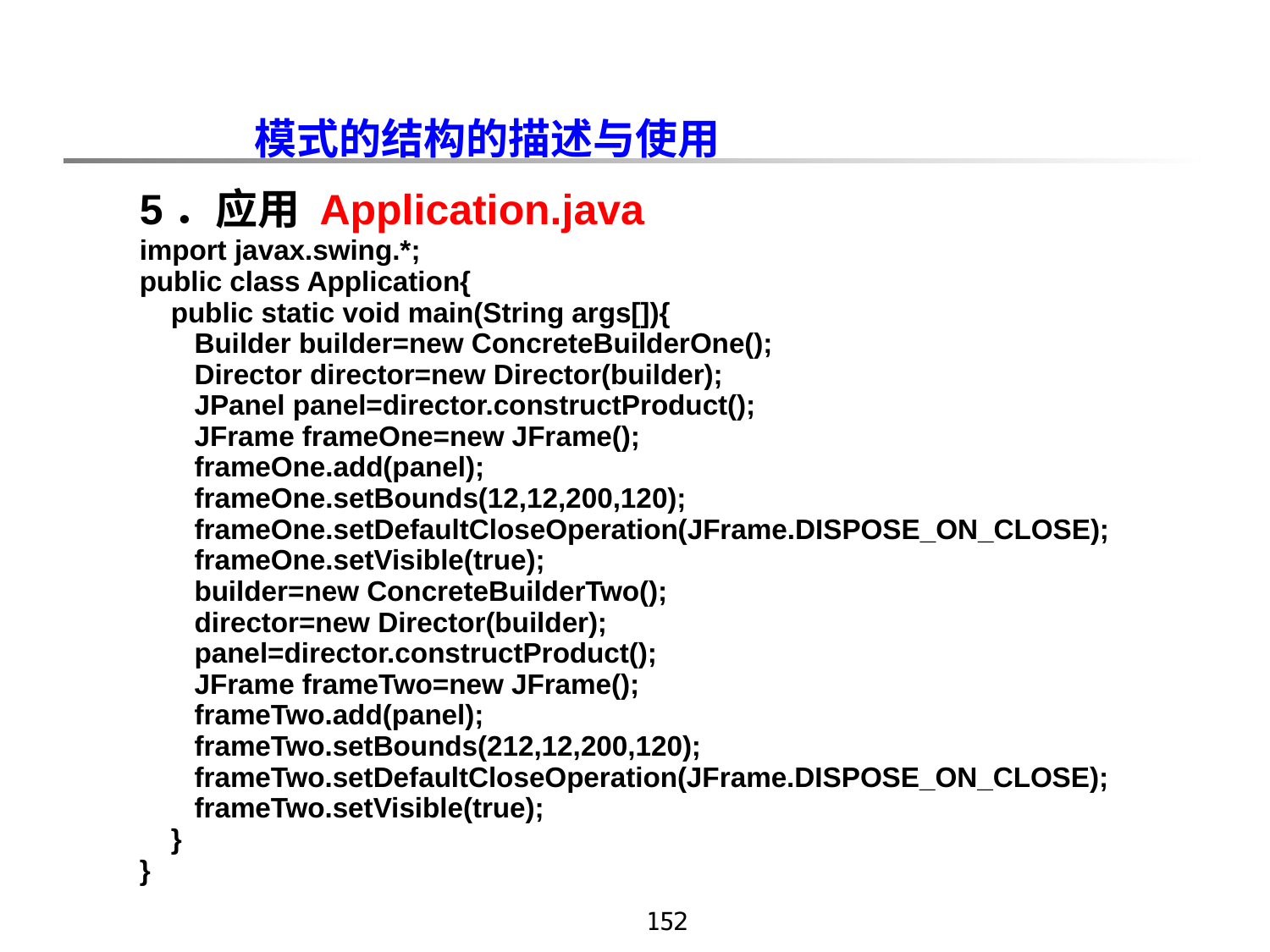

模式的结构的描述与使用

5．应用 Application.java
import javax.swing.*;
public class Application{
    public static void main(String args[]){
       Builder builder=new ConcreteBuilderOne();
       Director director=new Director(builder);
       JPanel panel=director.constructProduct();
       JFrame frameOne=new JFrame();
       frameOne.add(panel);
       frameOne.setBounds(12,12,200,120);
       frameOne.setDefaultCloseOperation(JFrame.DISPOSE_ON_CLOSE);
       frameOne.setVisible(true);
       builder=new ConcreteBuilderTwo();
       director=new Director(builder);
       panel=director.constructProduct();
       JFrame frameTwo=new JFrame();
       frameTwo.add(panel);
       frameTwo.setBounds(212,12,200,120);
       frameTwo.setDefaultCloseOperation(JFrame.DISPOSE_ON_CLOSE);
       frameTwo.setVisible(true);
    }
}

152